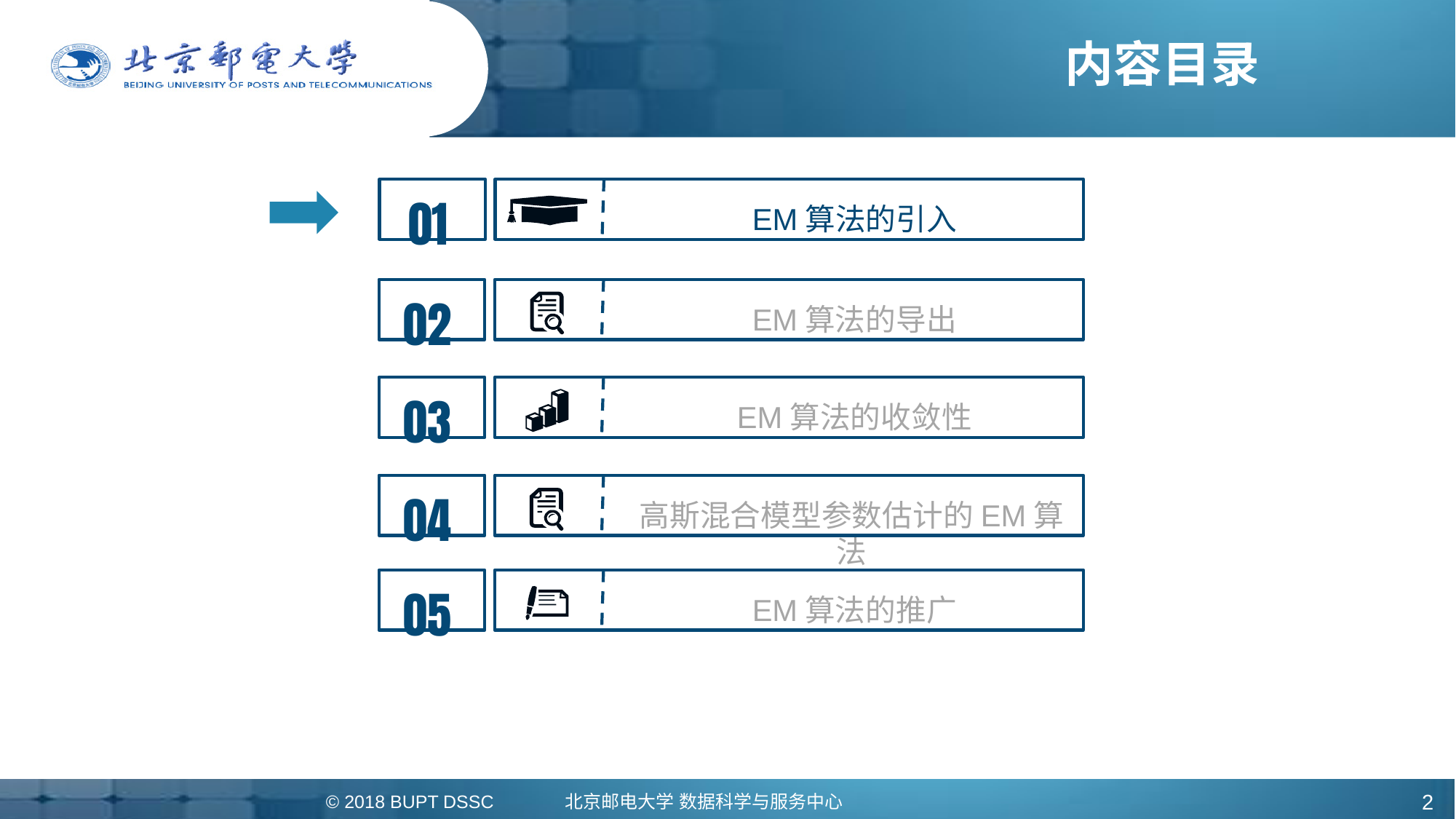

# 内容目录

01

EM算法的引入

02

EM算法的导出

03

EM算法的收敛性

04

高斯混合模型参数估计的EM算法

05

EM算法的推广

© 2018 BUPT DSSC             北京邮电大学 数据科学与服务中心